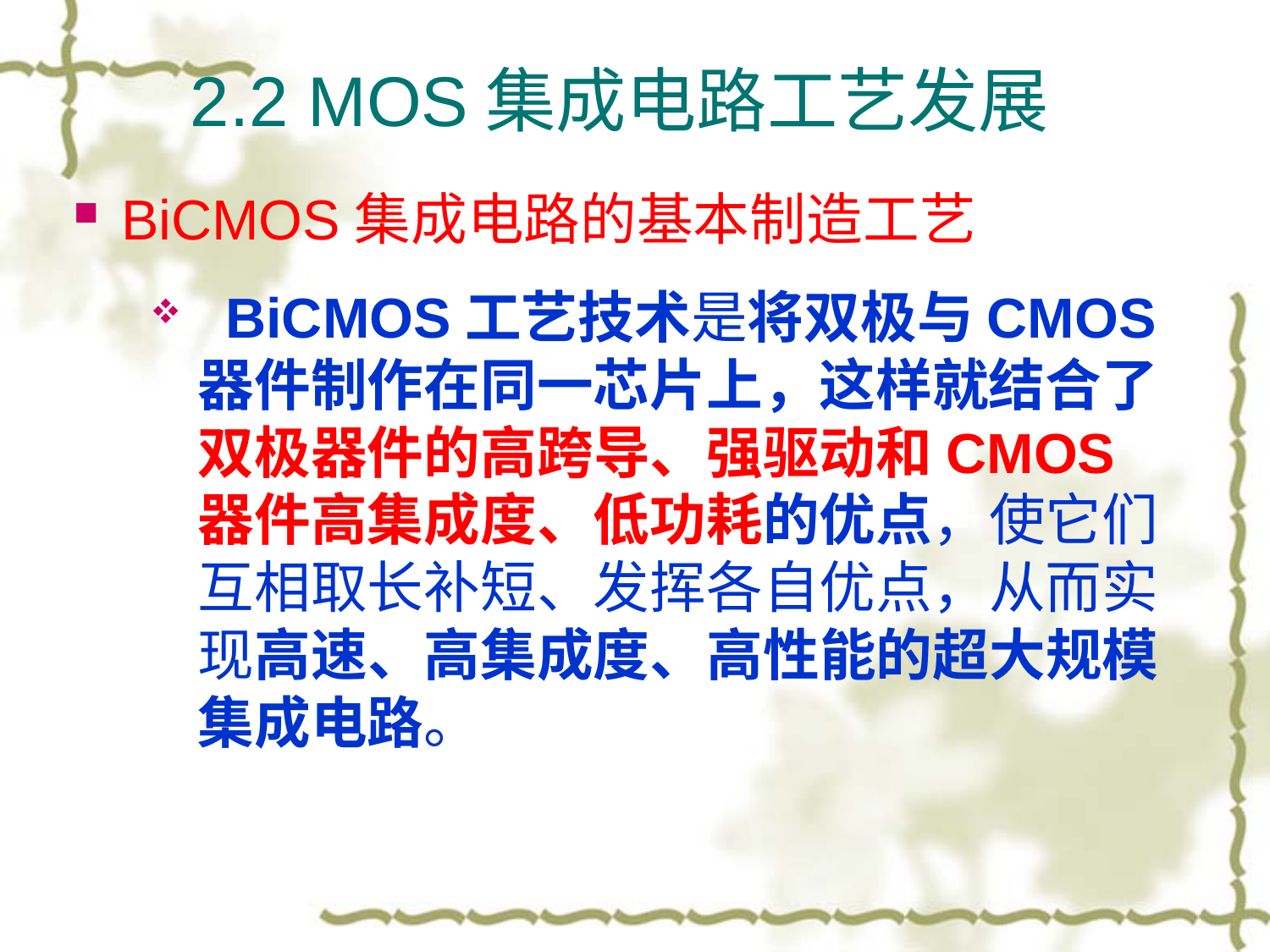

2.2 MOS集成电路工艺发展
BiCMOS集成电路的基本制造工艺
  BiCMOS工艺技术是将双极与CMOS器件制作在同一芯片上，这样就结合了双极器件的高跨导、强驱动和CMOS器件高集成度、低功耗的优点，使它们互相取长补短、发挥各自优点，从而实现高速、高集成度、高性能的超大规模集成电路。
46